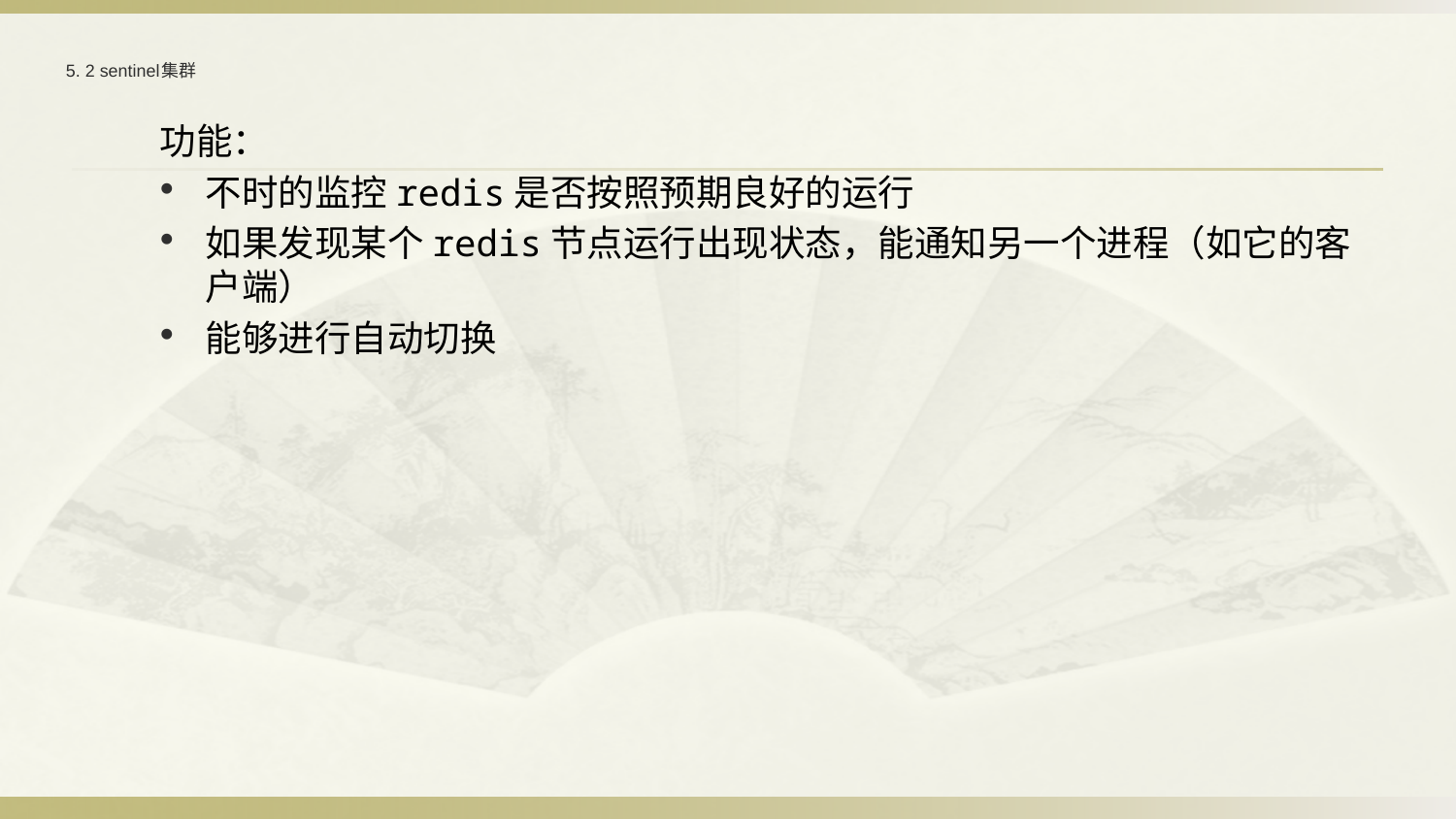

# 5. 2 sentinel集群
功能：
不时的监控redis是否按照预期良好的运行
如果发现某个redis节点运行出现状态，能通知另一个进程（如它的客户端）
能够进行自动切换